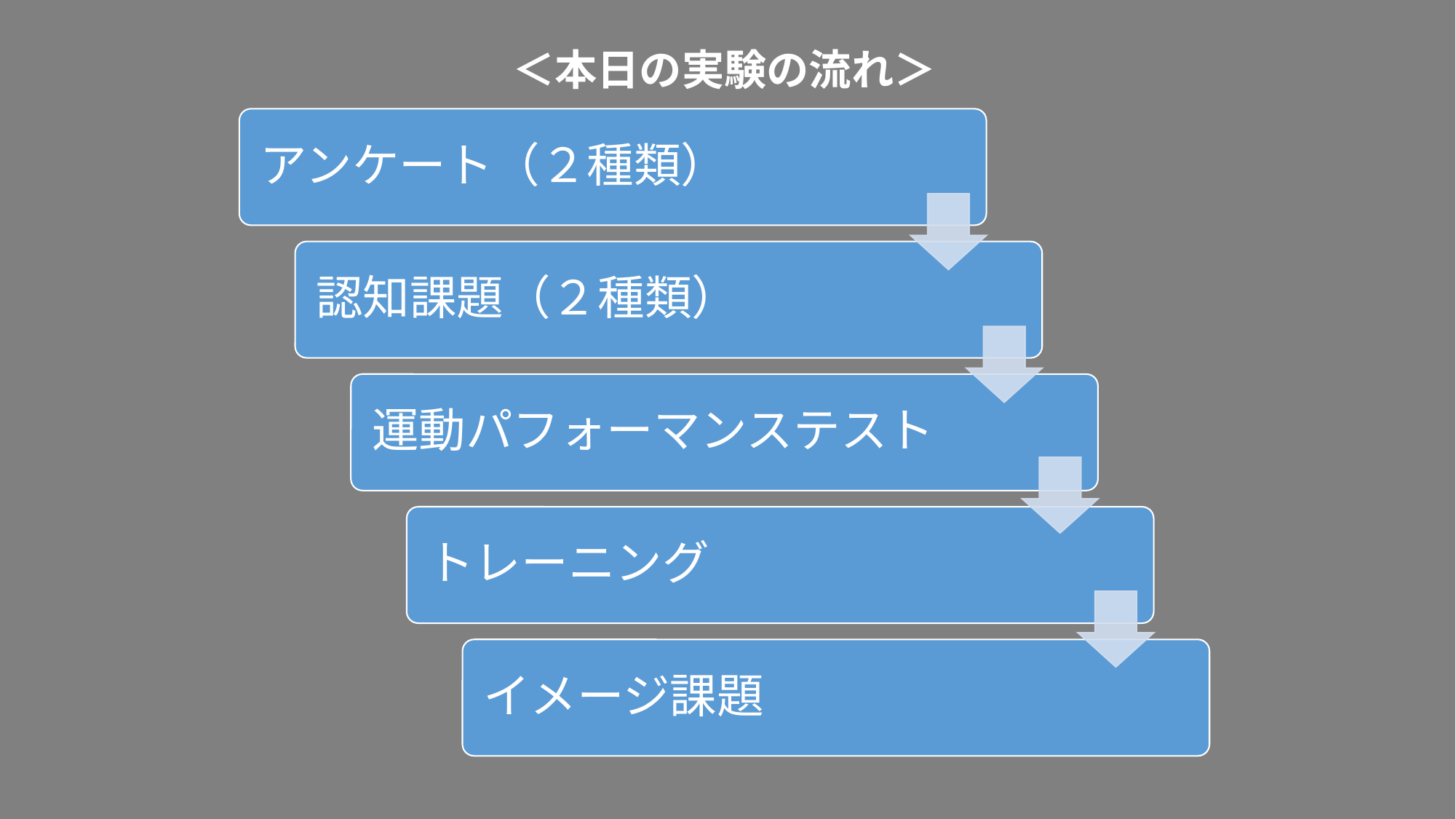

＜本日の実験の流れ＞
アンケート（２種類）
認知課題（２種類）
運動パフォーマンステスト
トレーニング
イメージ課題